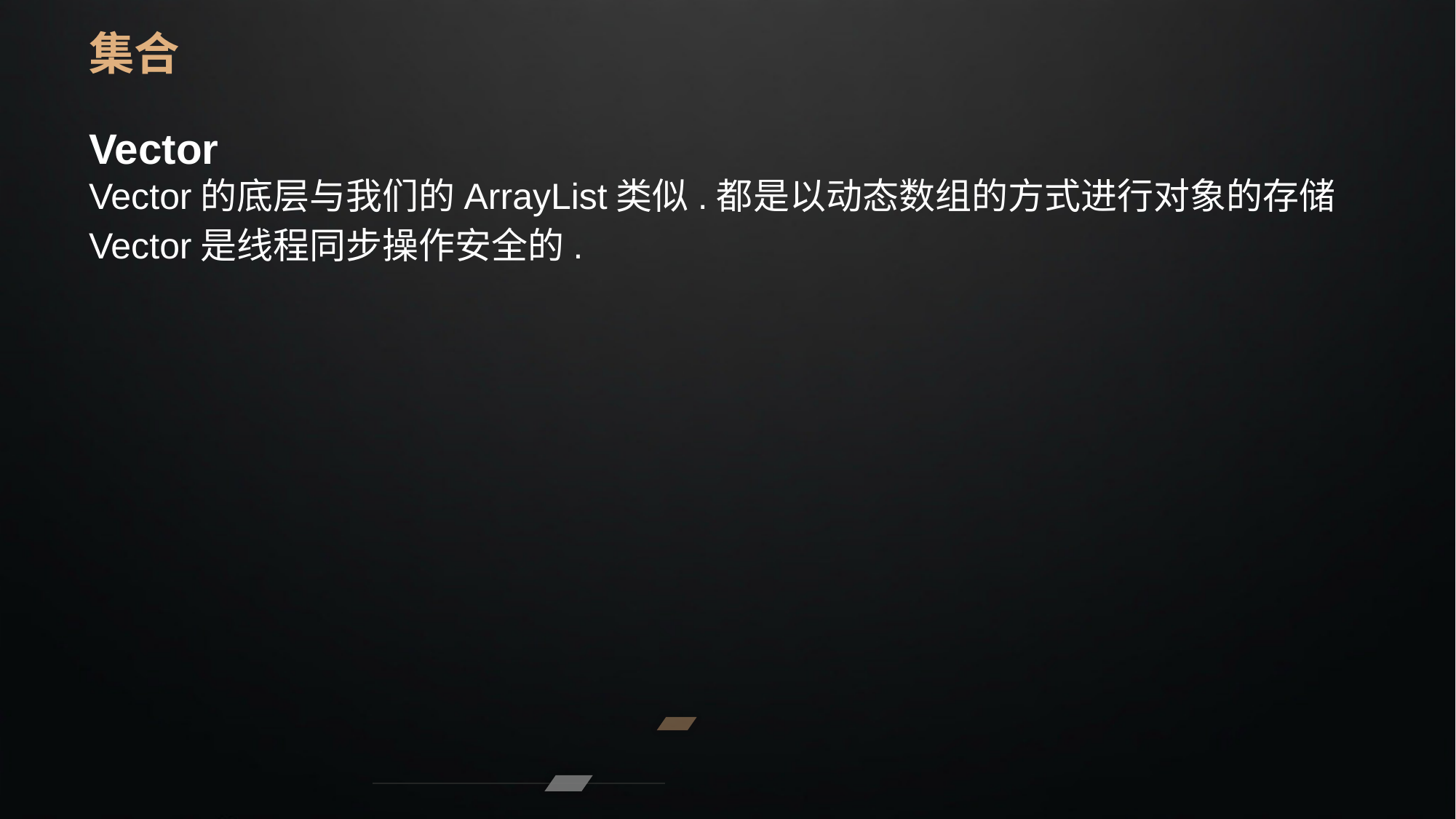

集合
Vector
Vector的底层与我们的ArrayList类似.都是以动态数组的方式进行对象的存储
Vector是线程同步操作安全的.